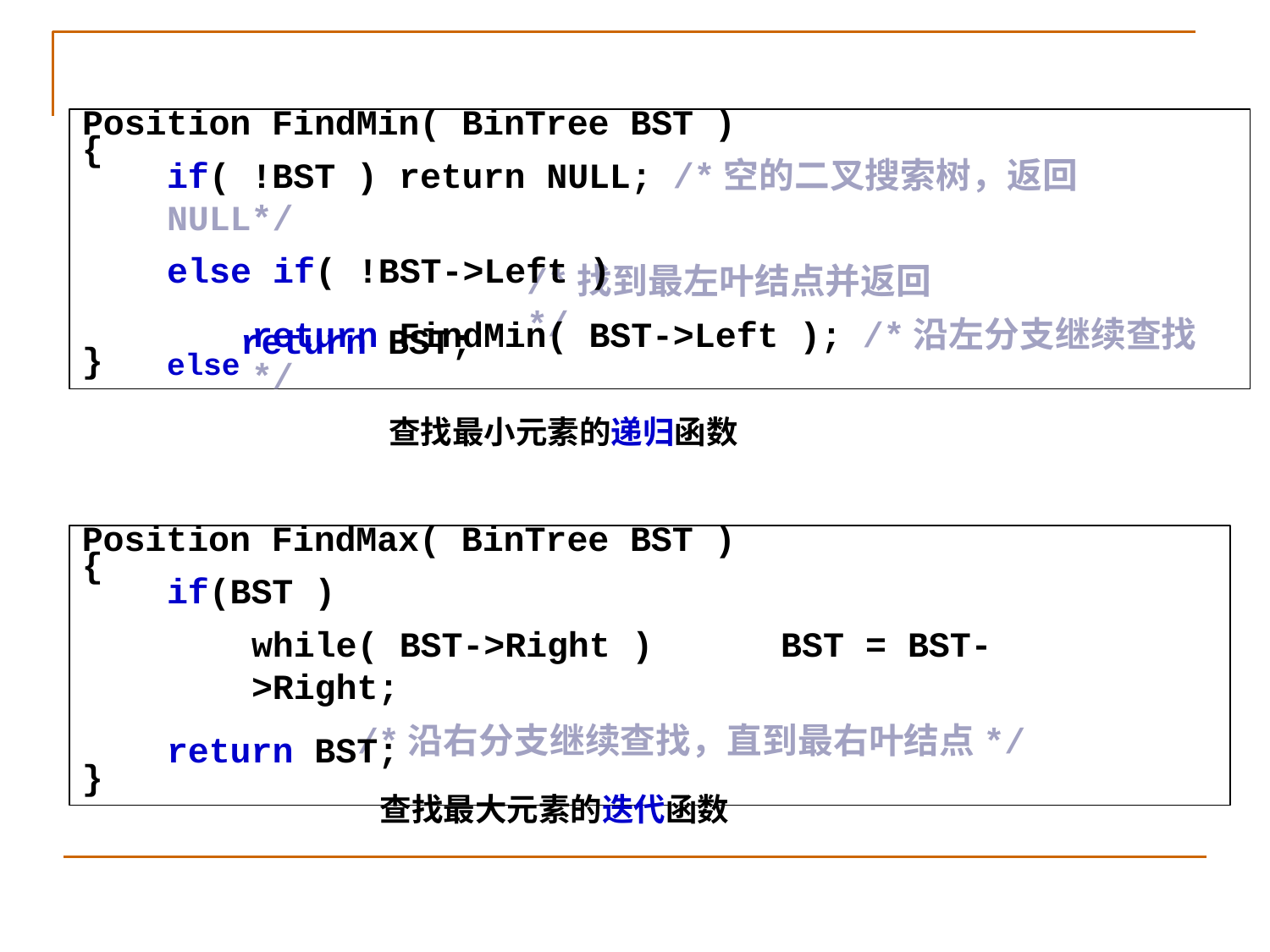

# Position FindMin( BinTree BST )

{
if( !BST ) return NULL; /*空的二叉搜索树，返回NULL*/
else if( !BST->Left )
elsereturn BST;
/*找到最左叶结点并返回*/
return FindMin( BST->Left ); /*沿左分支继续查找*/
}
查找最小元素的递归函数
Position FindMax( BinTree BST )

{
if(BST )
while( BST->Right )	BST = BST->Right;
/*沿右分支继续查找，直到最右叶结点*/
return BST;
}
查找最大元素的迭代函数